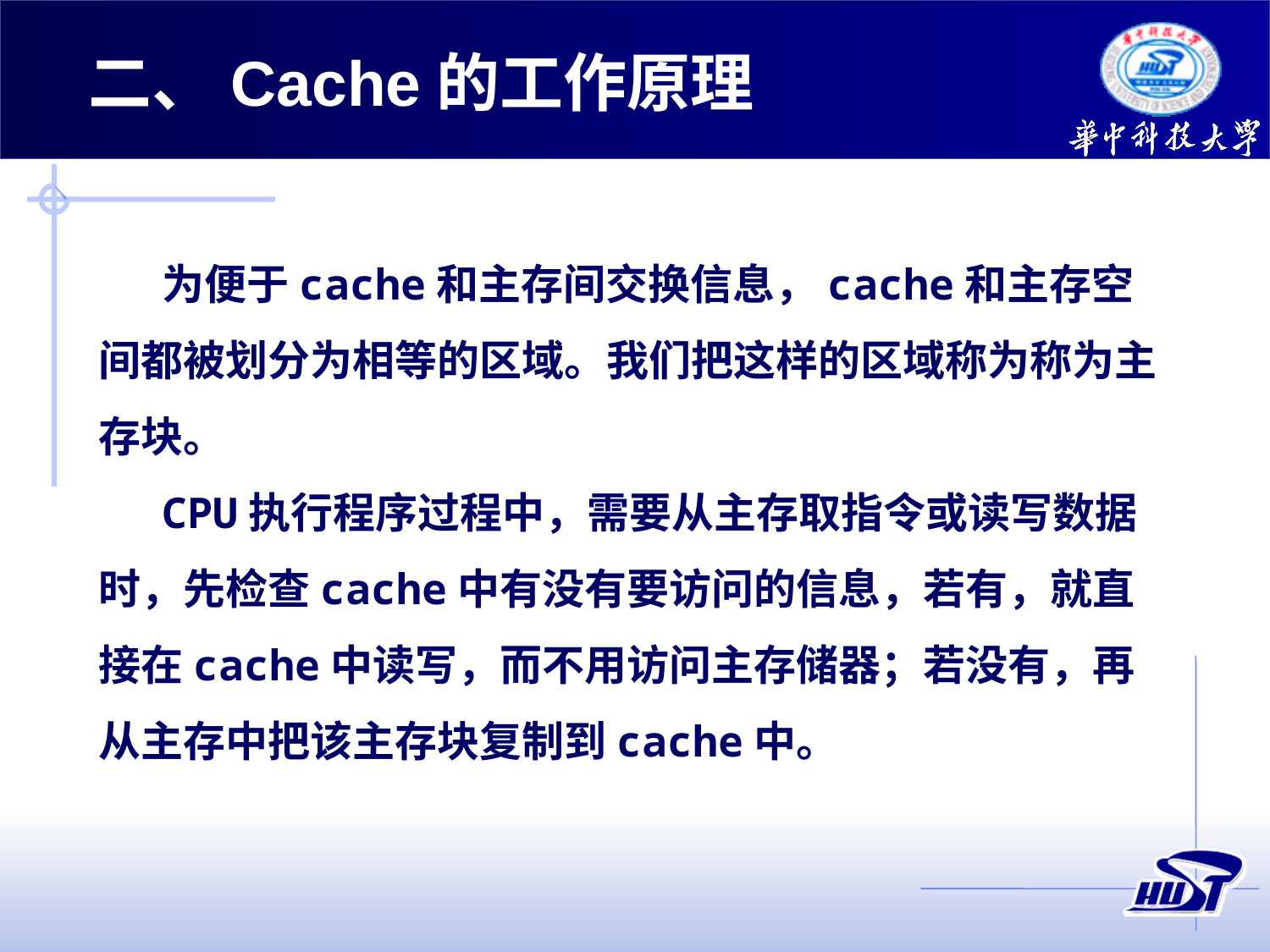

二、Cache的工作原理
为便于cache和主存间交换信息，cache和主存空间都被划分为相等的区域。我们把这样的区域称为称为主存块。
CPU执行程序过程中，需要从主存取指令或读写数据时，先检查cache中有没有要访问的信息，若有，就直接在cache中读写，而不用访问主存储器；若没有，再从主存中把该主存块复制到cache中。